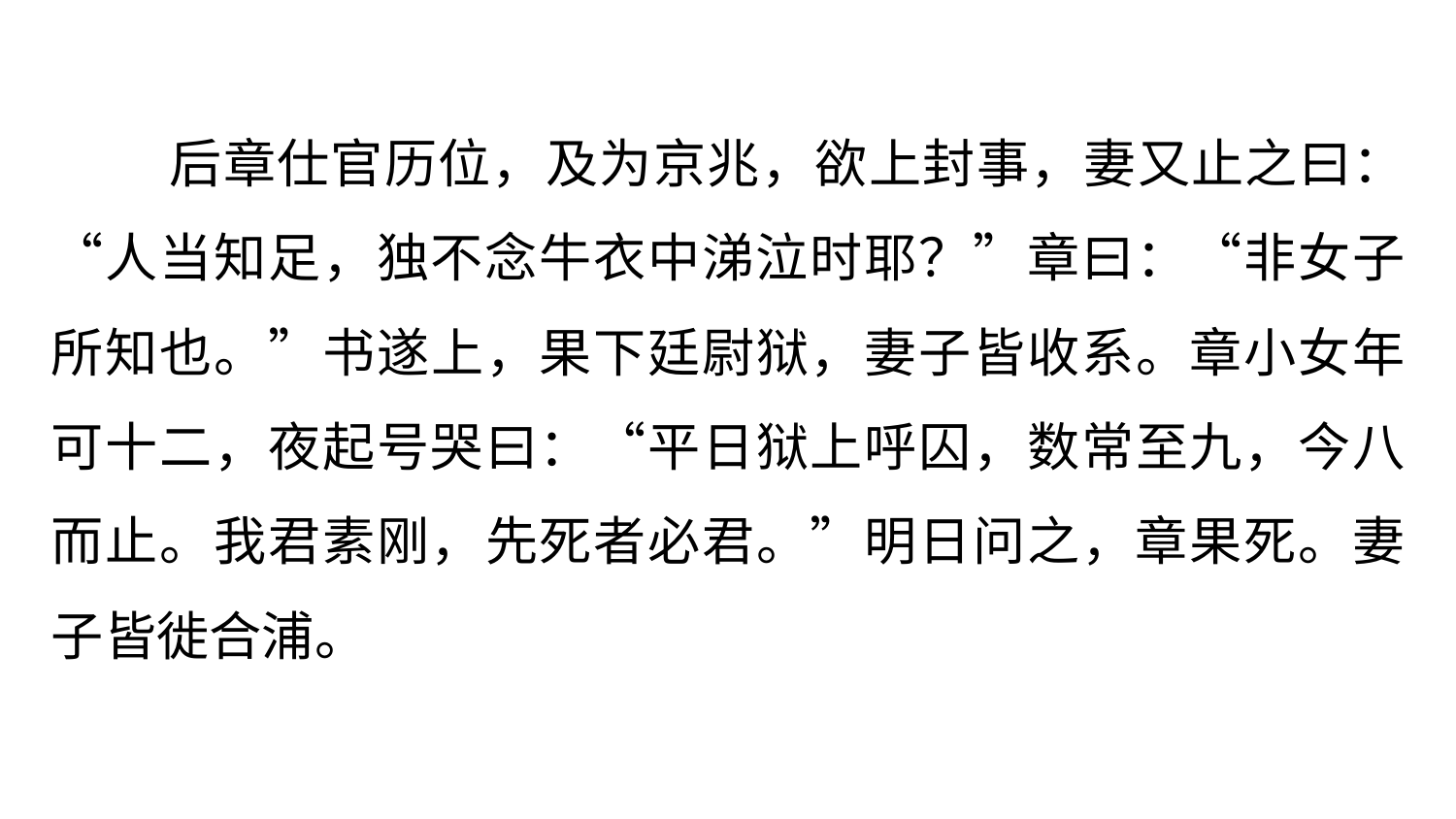

后章仕官历位，及为京兆，欲上封事，妻又止之曰：“人当知足，独不念牛衣中涕泣时耶？”章曰：“非女子所知也。”书遂上，果下廷尉狱，妻子皆收系。章小女年可十二，夜起号哭曰：“平日狱上呼囚，数常至九，今八而止。我君素刚，先死者必君。”明日问之，章果死。妻子皆徙合浦。